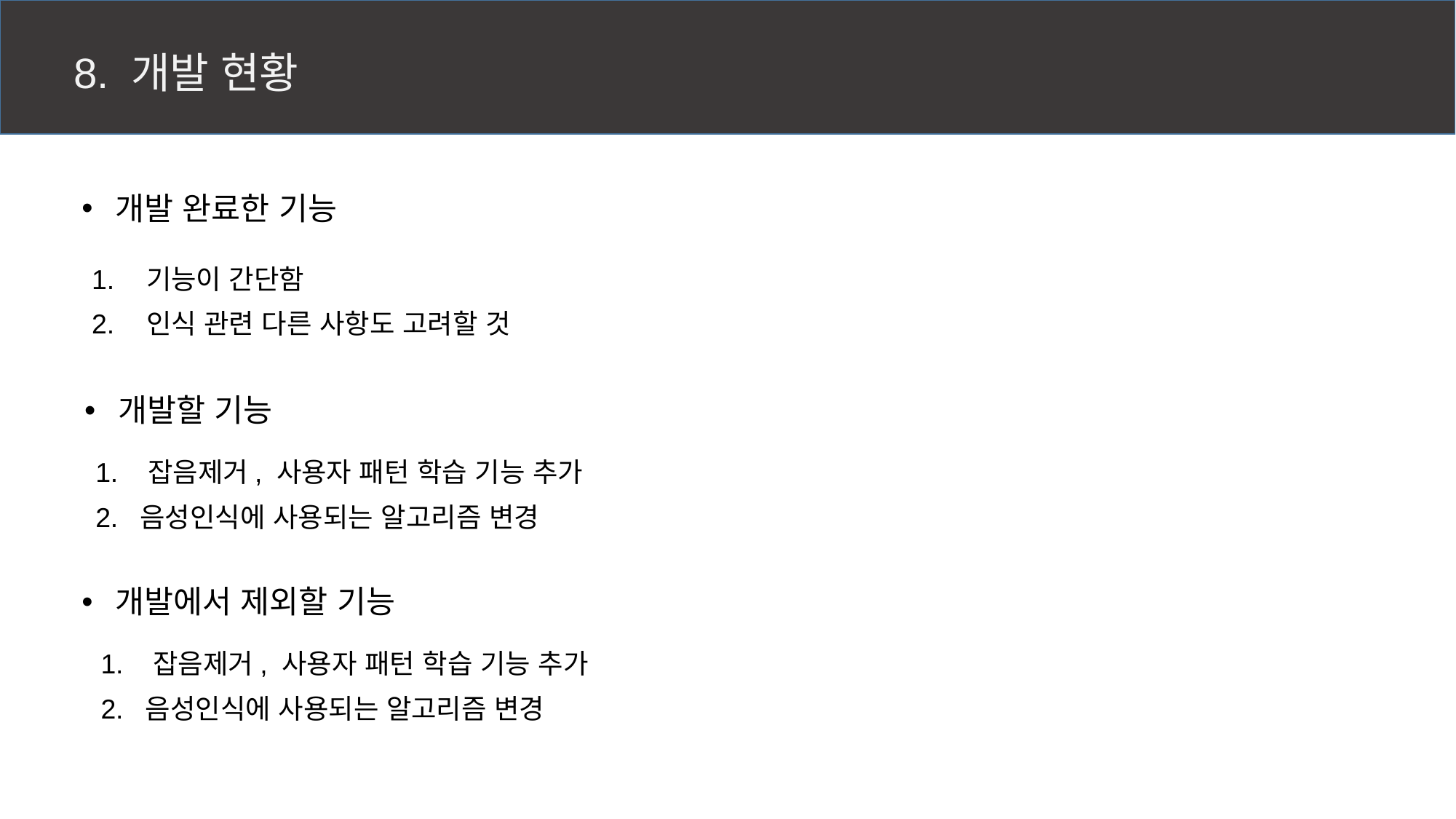

# 8. 개발 현황
  개발 완료한 기능

기능이 간단함
인식 관련 다른 사항도 고려할 것
  개발할 기능
1.   잡음제거, 사용자 패턴 학습 기능 추가
2.  음성인식에 사용되는 알고리즘 변경
  개발에서 제외할 기능
1.   잡음제거, 사용자 패턴 학습 기능 추가
2.  음성인식에 사용되는 알고리즘 변경